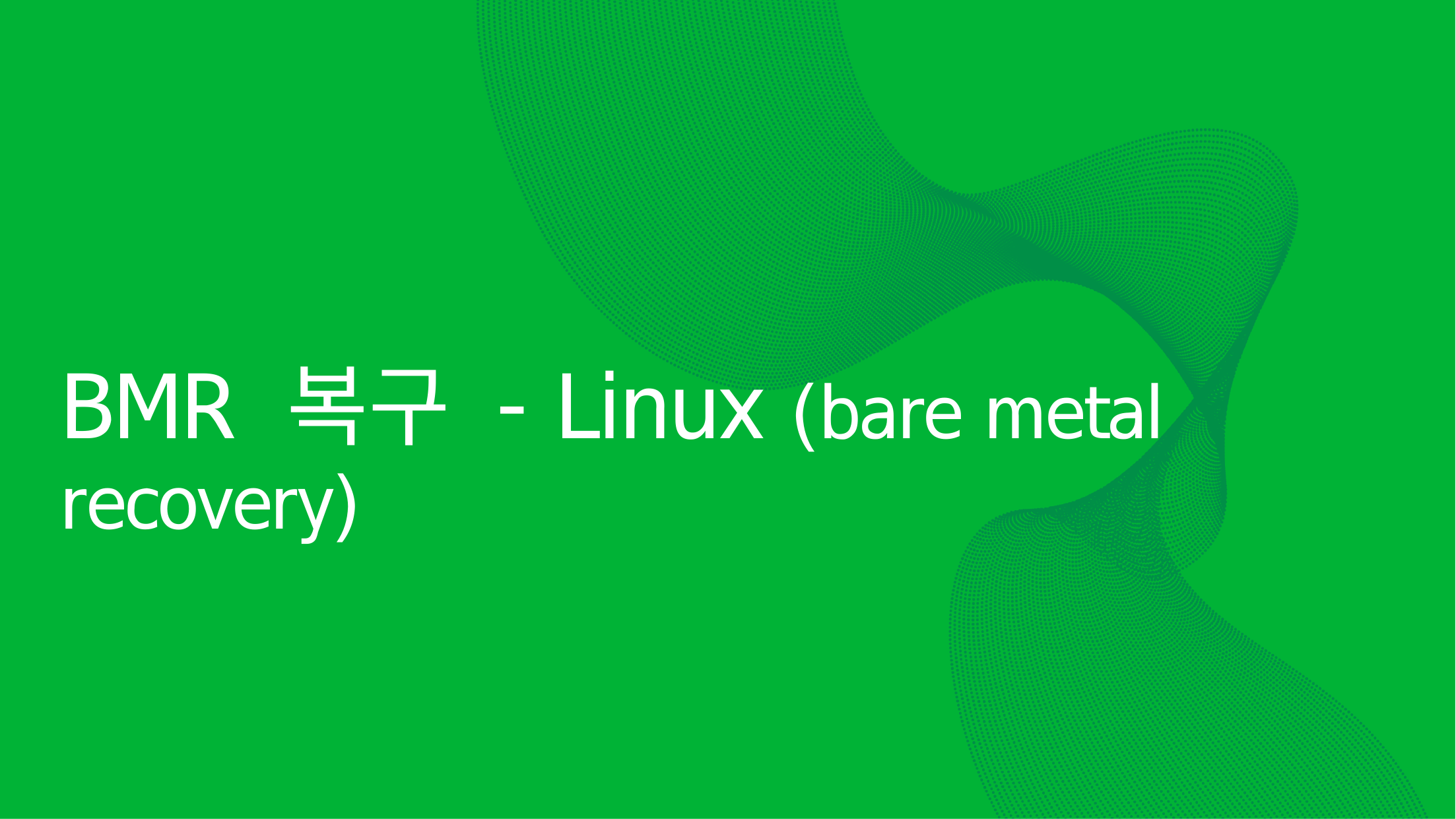

BMR 복구 - Linux (bare metal recovery)